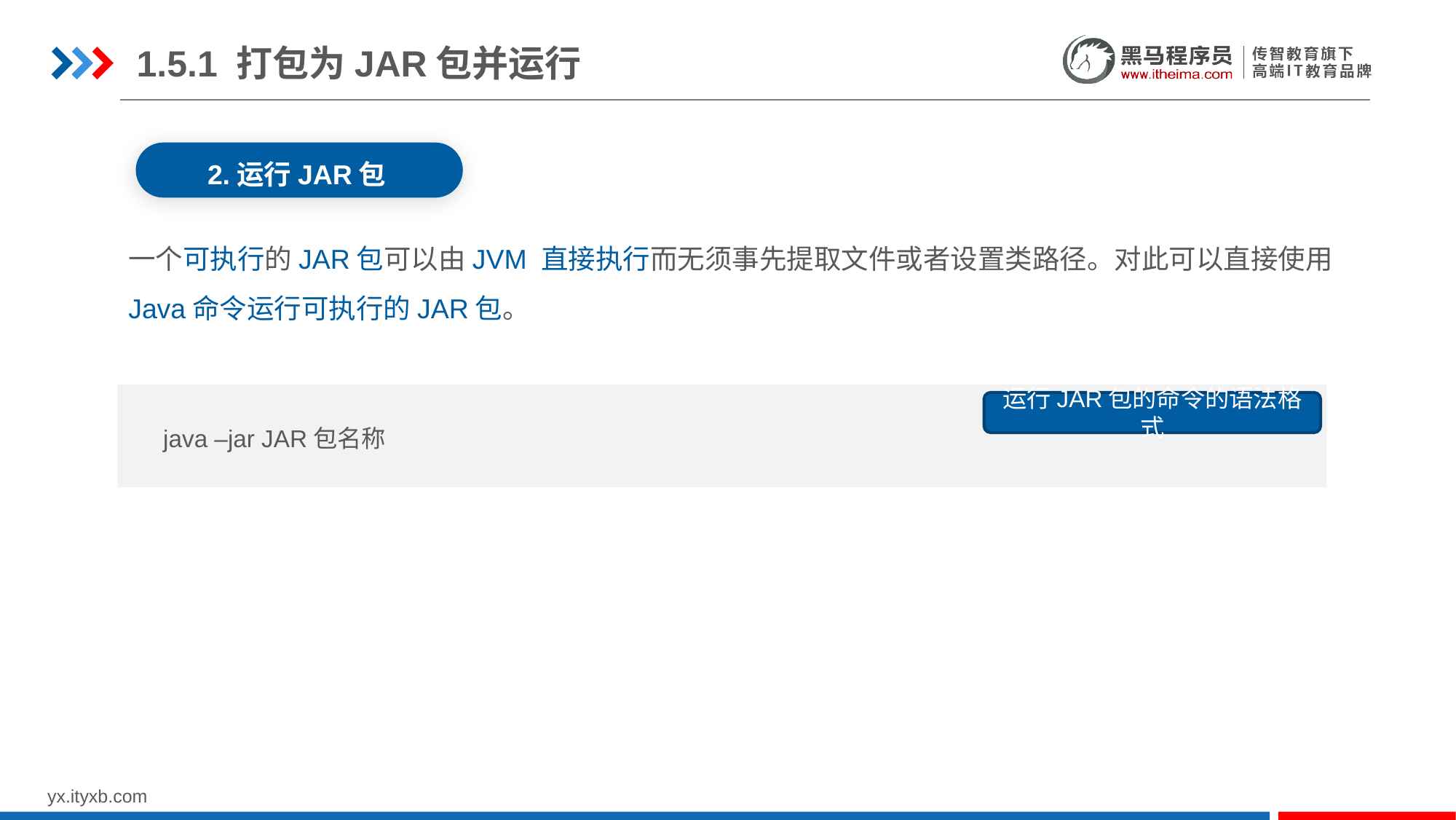

1.5.1 打包为JAR包并运行
2.运行JAR包

一个可执行的JAR包可以由JVM 直接执行而无须事先提取文件或者设置类路径。对此可以直接使用Java命令运行可执行的JAR包。

运行JAR包的命令的语法格式
java –jar JAR包名称